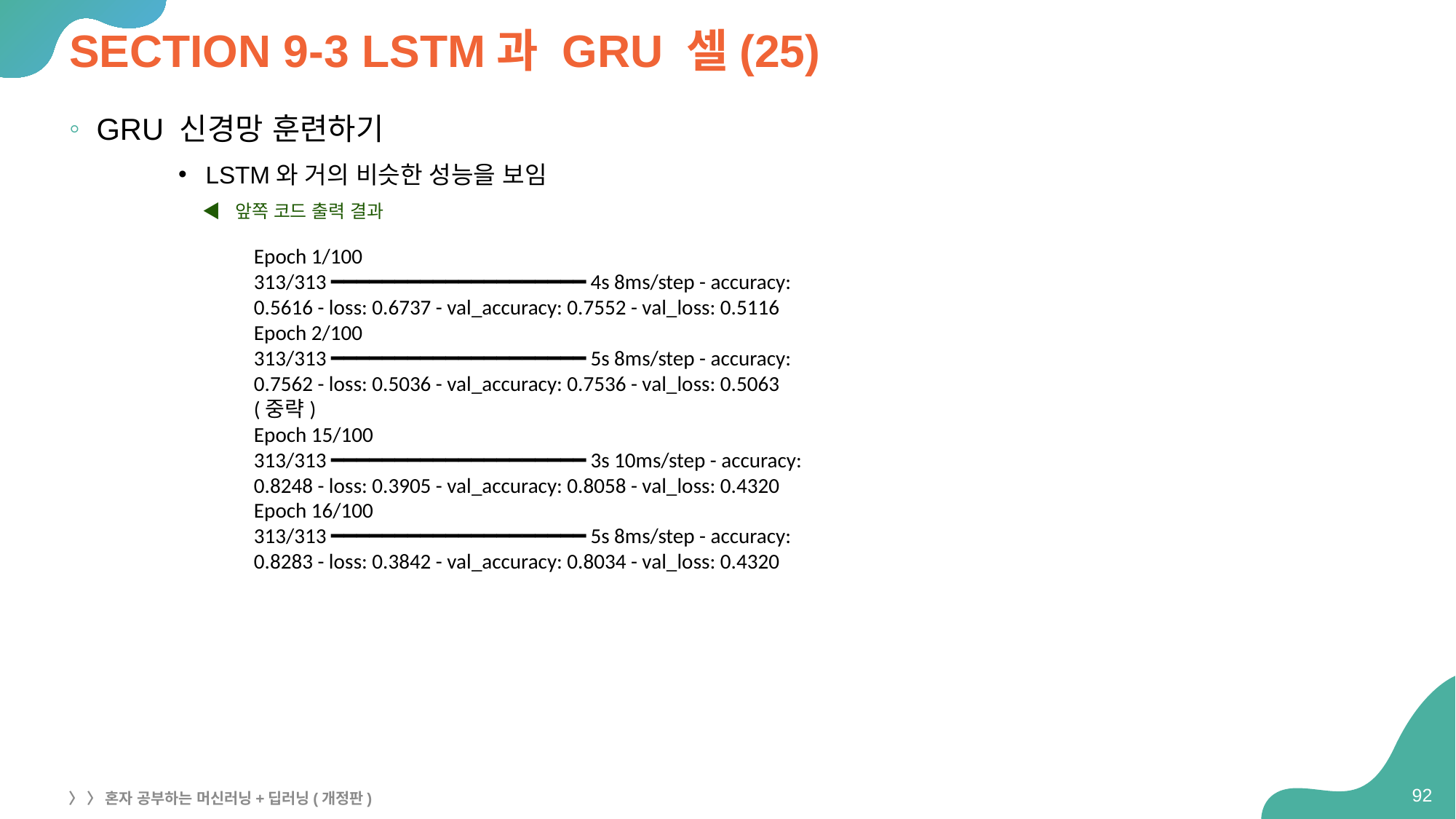

# SECTION 9-3 LSTM과 GRU 셀(25)
GRU 신경망 훈련하기
LSTM와 거의 비슷한 성능을 보임
◀  앞쪽 코드 출력 결과
Epoch 1/100
313/313 ━━━━━━━━━━━━━━━━━━━━ 4s 8ms/step - accuracy:
0.5616 - loss: 0.6737 - val_accuracy: 0.7552 - val_loss: 0.5116
Epoch 2/100
313/313 ━━━━━━━━━━━━━━━━━━━━ 5s 8ms/step - accuracy:
0.7562 - loss: 0.5036 - val_accuracy: 0.7536 - val_loss: 0.5063
(중략)
Epoch 15/100
313/313 ━━━━━━━━━━━━━━━━━━━━ 3s 10ms/step - accuracy:
0.8248 - loss: 0.3905 - val_accuracy: 0.8058 - val_loss: 0.4320
Epoch 16/100
313/313 ━━━━━━━━━━━━━━━━━━━━ 5s 8ms/step - accuracy:
0.8283 - loss: 0.3842 - val_accuracy: 0.8034 - val_loss: 0.4320
92
〉 〉 혼자 공부하는 머신러닝+딥러닝(개정판)